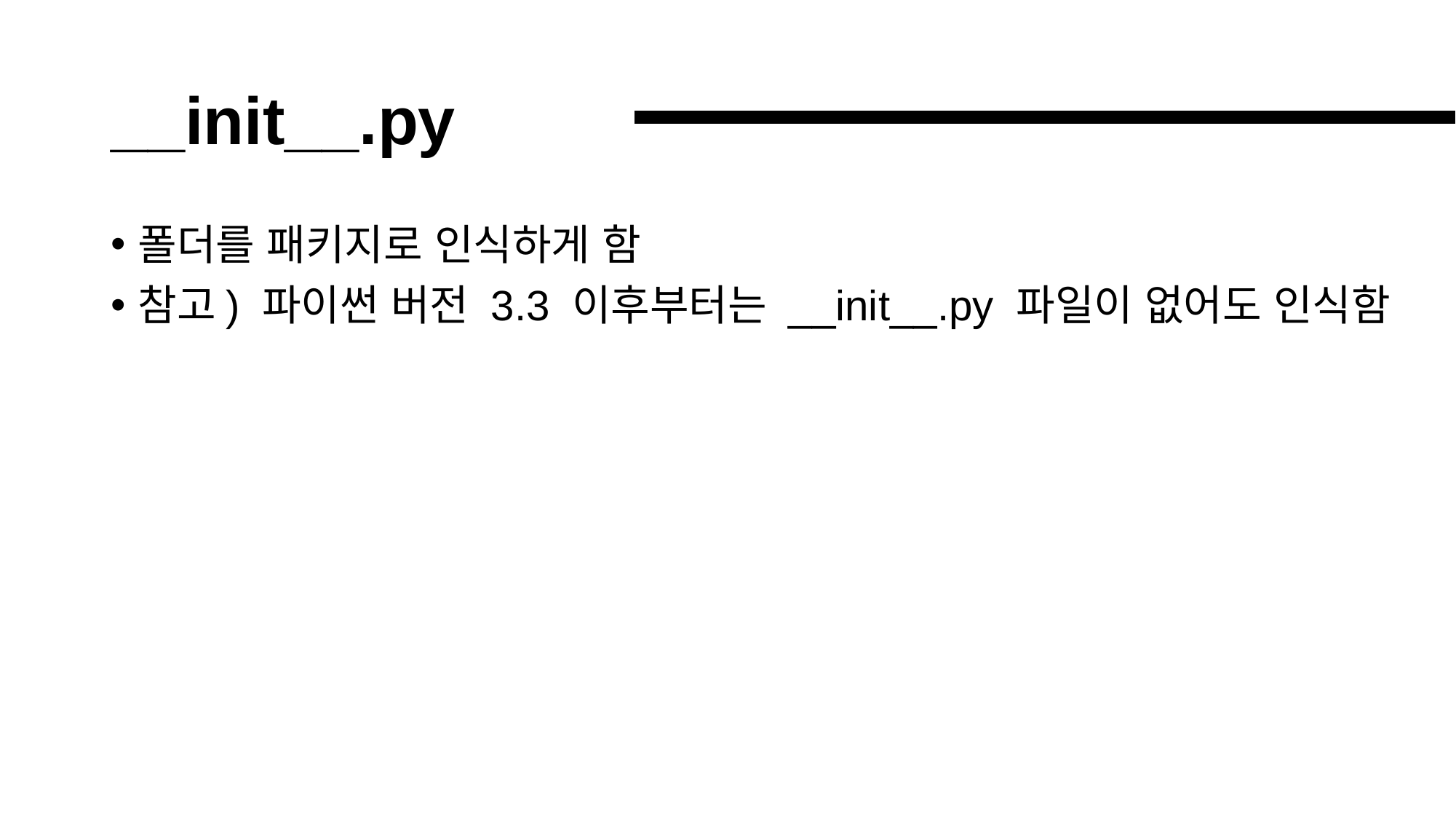

# __init__.py

폴더를 패키지로 인식하게 함
참고) 파이썬 버전 3.3 이후부터는 __init__.py 파일이 없어도 인식함